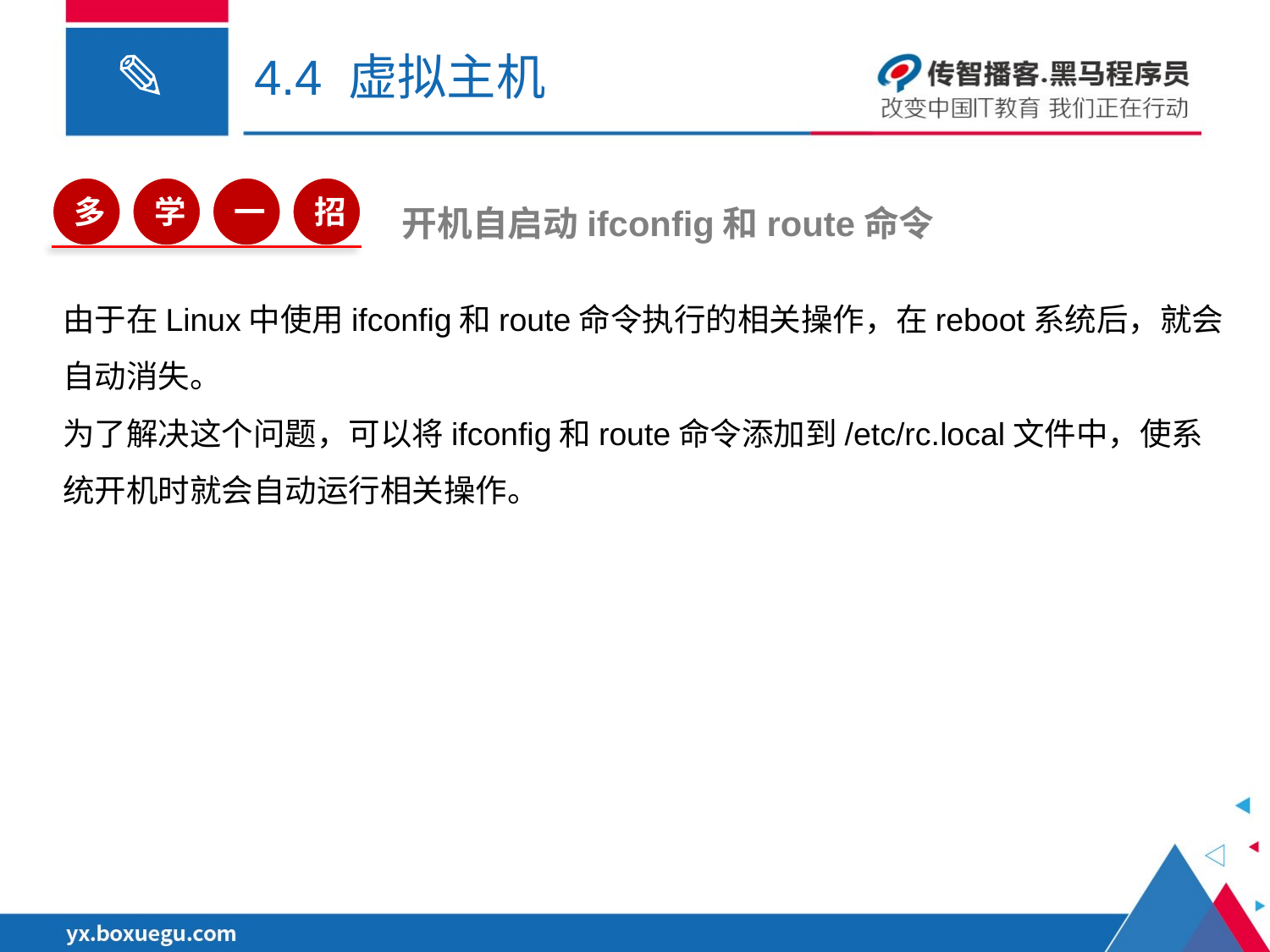

# 4.4 虚拟主机
多
学
一
招
开机自启动ifconfig和route命令
由于在Linux中使用ifconfig和route命令执行的相关操作，在reboot系统后，就会自动消失。
为了解决这个问题，可以将ifconfig和route命令添加到/etc/rc.local文件中，使系统开机时就会自动运行相关操作。